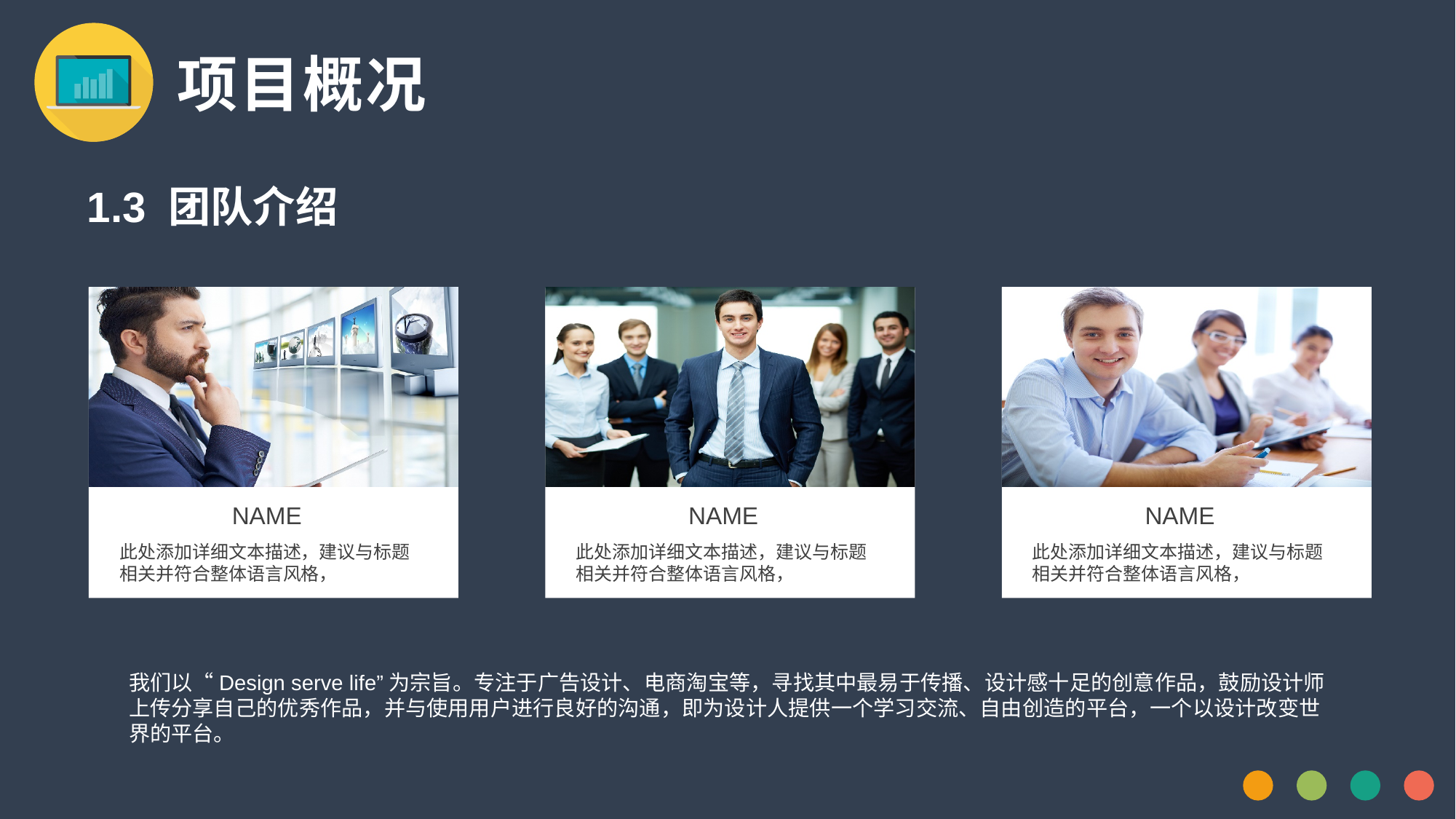

项目概况
1.3 团队介绍

NAME
NAME
NAME
此处添加详细文本描述，建议与标题相关并符合整体语言风格，
此处添加详细文本描述，建议与标题相关并符合整体语言风格，
此处添加详细文本描述，建议与标题相关并符合整体语言风格，
我们以“Design serve life”为宗旨。专注于广告设计、电商淘宝等，寻找其中最易于传播、设计感十足的创意作品，鼓励设计师上传分享自己的优秀作品，并与使用用户进行良好的沟通，即为设计人提供一个学习交流、自由创造的平台，一个以设计改变世界的平台。